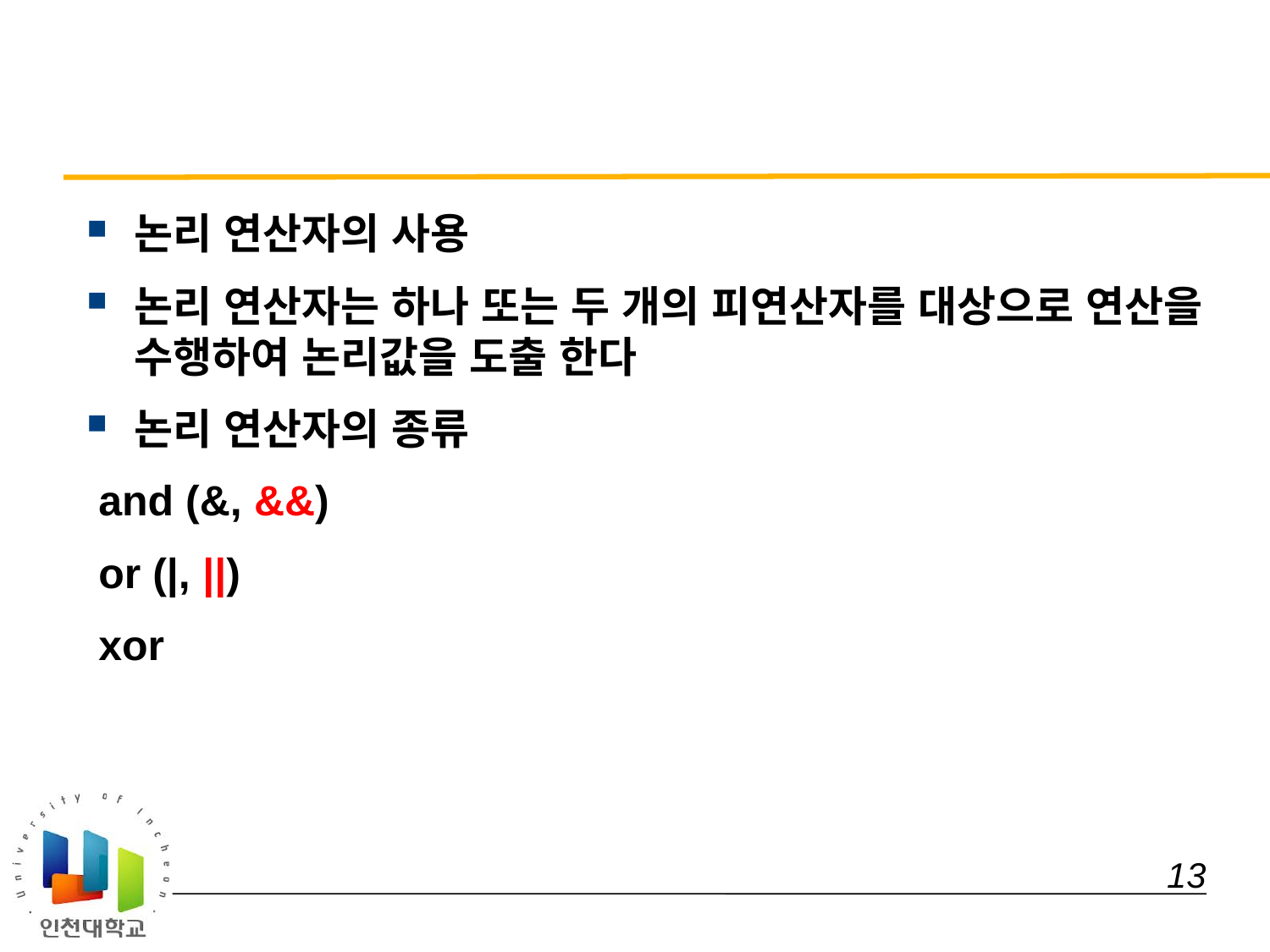

#
논리 연산자의 사용
논리 연산자는 하나 또는 두 개의 피연산자를 대상으로 연산을 수행하여 논리값을 도출 한다
논리 연산자의 종류
 and (&, &&)
 or (|, ||)
 xor
 13